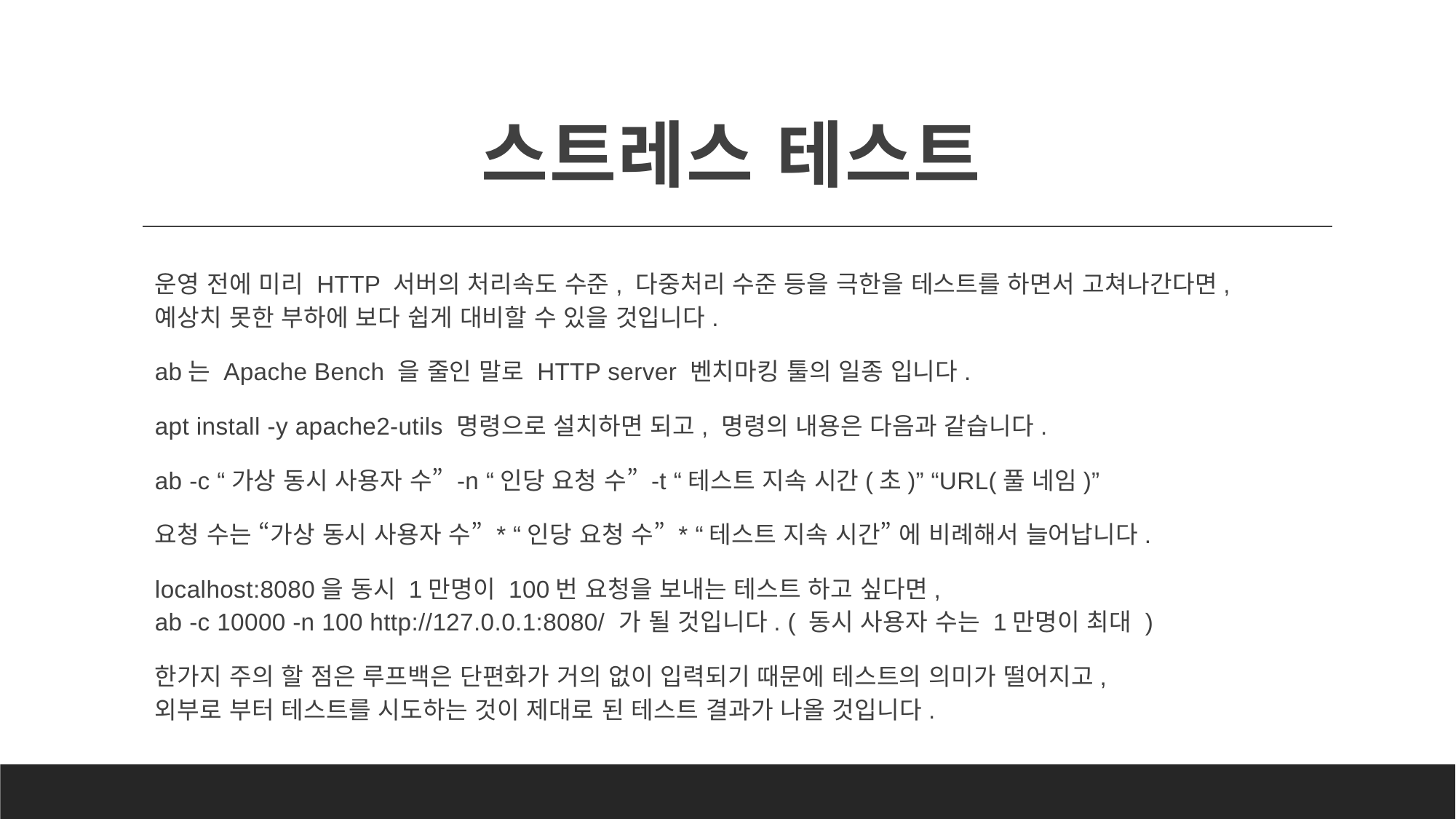

# 스트레스 테스트
운영 전에 미리 HTTP 서버의 처리속도 수준, 다중처리 수준 등을 극한을 테스트를 하면서 고쳐나간다면,
예상치 못한 부하에 보다 쉽게 대비할 수 있을 것입니다.
ab는 Apache Bench 을 줄인 말로 HTTP server 벤치마킹 툴의 일종 입니다.
apt install -y apache2-utils 명령으로 설치하면 되고, 명령의 내용은 다음과 같습니다.
ab -c “가상 동시 사용자 수” -n “인당 요청 수” -t “테스트 지속 시간(초)” “URL(풀 네임)”
요청 수는 “가상 동시 사용자 수” * “인당 요청 수” * “테스트 지속 시간” 에 비례해서 늘어납니다.
localhost:8080을 동시 1만명이 100번 요청을 보내는 테스트 하고 싶다면,
ab -c 10000 -n 100 http://127.0.0.1:8080/ 가 될 것입니다. ( 동시 사용자 수는 1만명이 최대 )
한가지 주의 할 점은 루프백은 단편화가 거의 없이 입력되기 때문에 테스트의 의미가 떨어지고,
외부로 부터 테스트를 시도하는 것이 제대로 된 테스트 결과가 나올 것입니다.